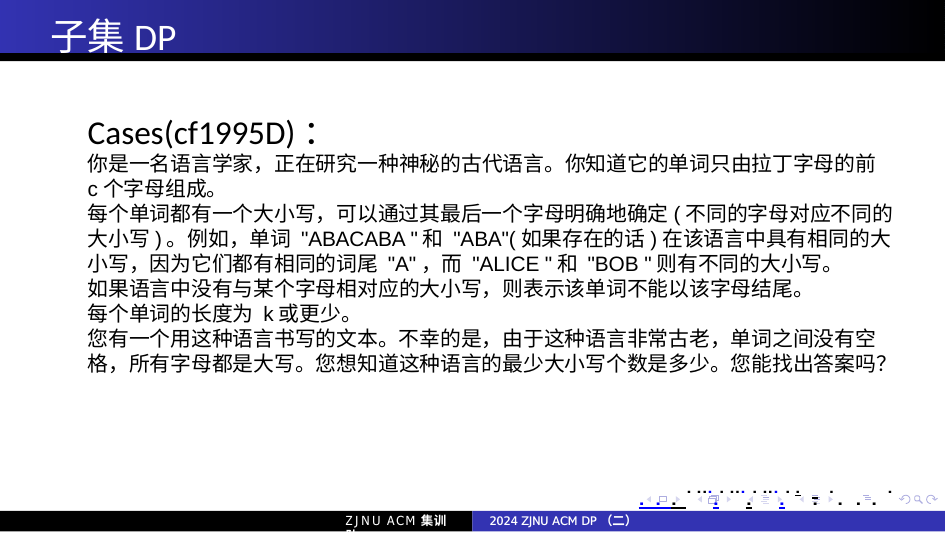

子集DP
Cases(cf1995D)：
你是一名语言学家，正在研究一种神秘的古代语言。你知道它的单词只由拉丁字母的前 c个字母组成。
每个单词都有一个大小写，可以通过其最后一个字母明确地确定(不同的字母对应不同的大小写)。例如，单词 "ABACABA "和 "ABA"(如果存在的话)在该语言中具有相同的大小写，因为它们都有相同的词尾 "A"，而 "ALICE "和 "BOB "则有不同的大小写。
如果语言中没有与某个字母相对应的大小写，则表示该单词不能以该字母结尾。
每个单词的长度为 k或更少。
您有一个用这种语言书写的文本。不幸的是，由于这种语言非常古老，单词之间没有空格，所有字母都是大写。您想知道这种语言的最少大小写个数是多少。您能找出答案吗？

. . . ................. . .. . . .
2024 ZJNU ACM DP（二）
ZJNU ACM集训队